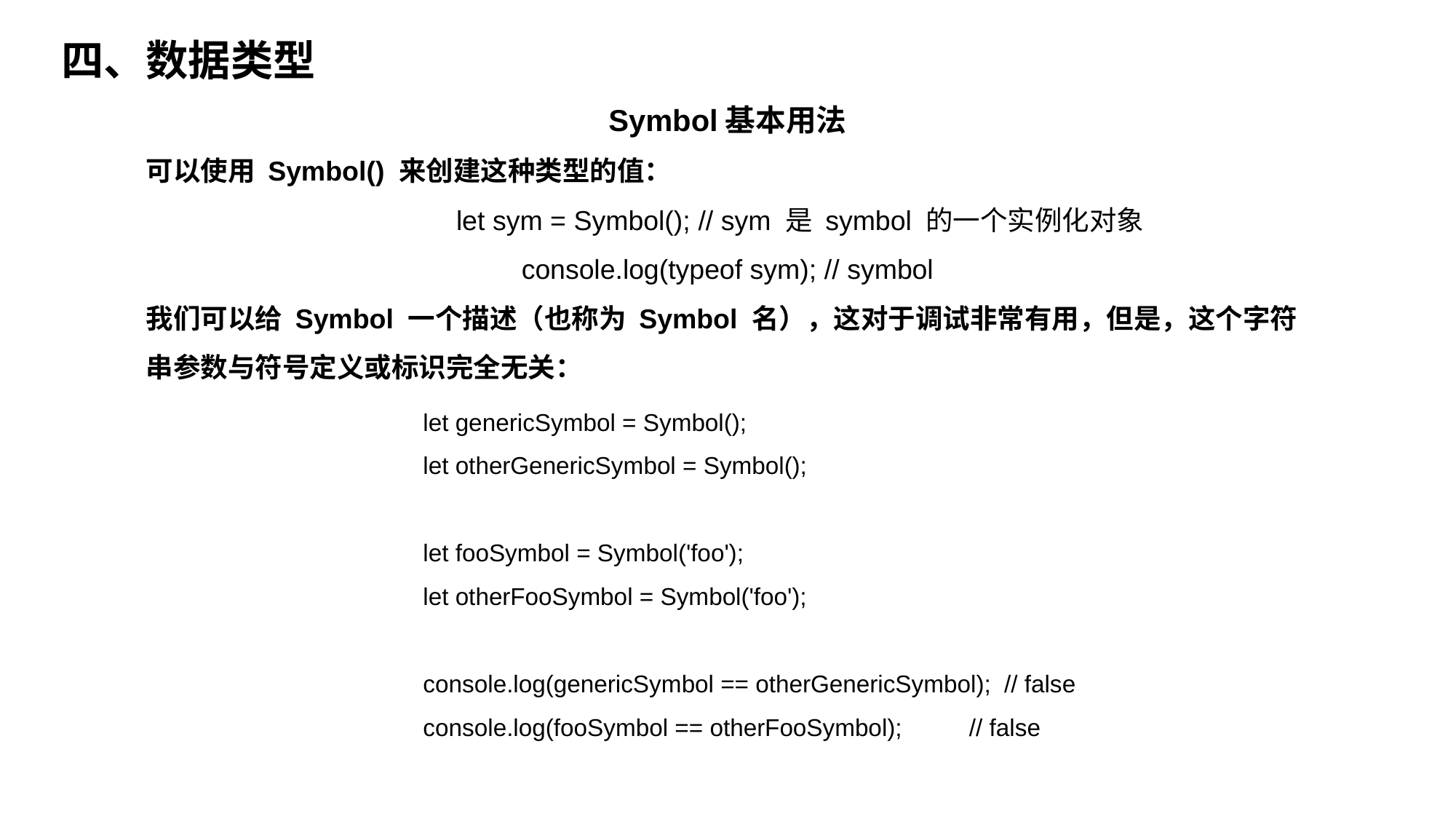

四、数据类型
Symbol基本用法
可以使用 Symbol() 来创建这种类型的值：
                   let sym = Symbol(); // sym 是 symbol 的一个实例化对象
console.log(typeof sym); // symbol
我们可以给 Symbol 一个描述（也称为 Symbol 名），这对于调试非常有用，但是，这个字符串参数与符号定义或标识完全无关：

let genericSymbol = Symbol();
let otherGenericSymbol = Symbol();

let fooSymbol = Symbol('foo');
let otherFooSymbol = Symbol('foo');

console.log(genericSymbol == otherGenericSymbol);  // false
console.log(fooSymbol == otherFooSymbol);          // false